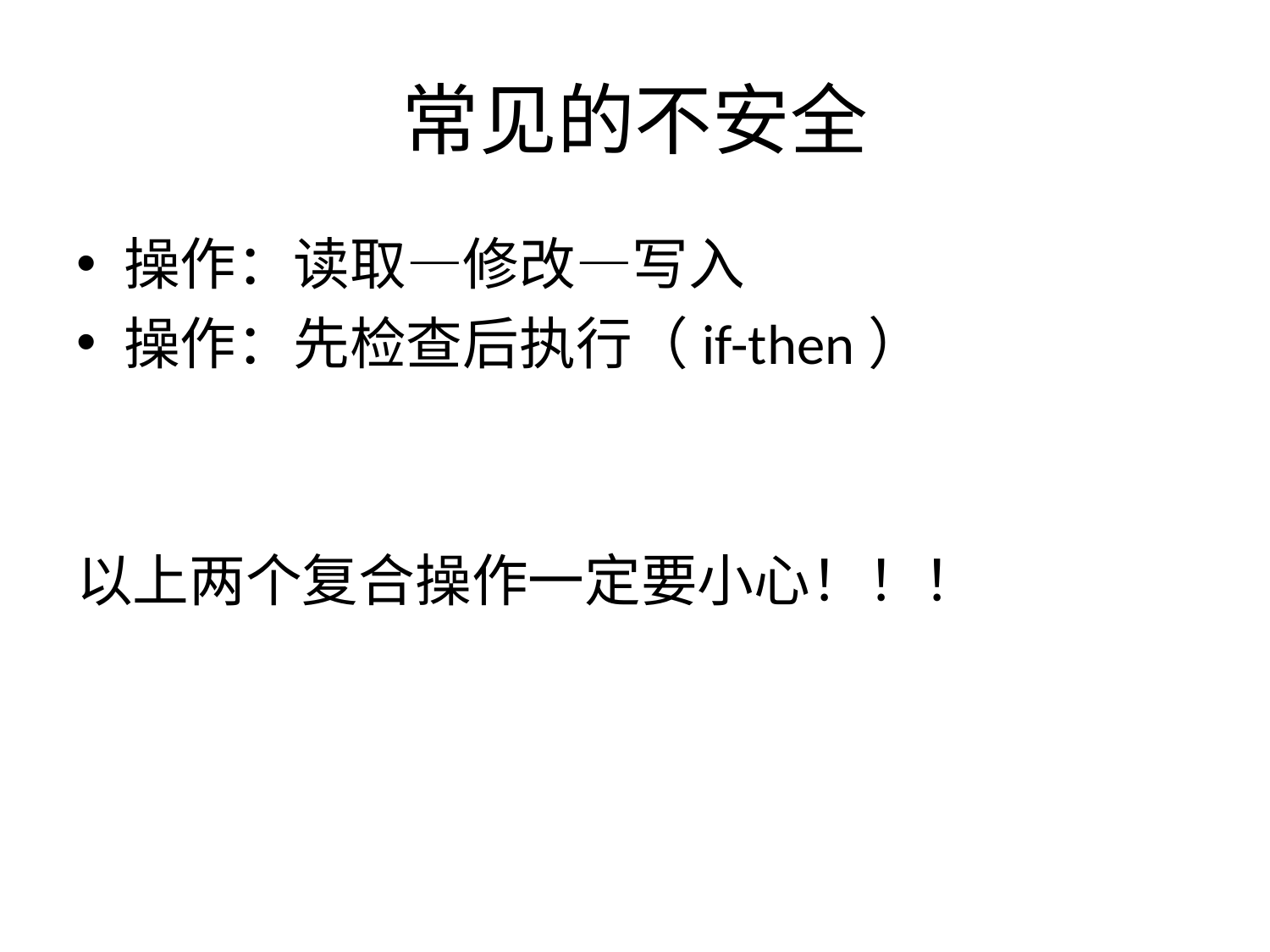

# 常见的不安全
操作：读取—修改—写入
操作：先检查后执行（if-then）

以上两个复合操作一定要小心！！！